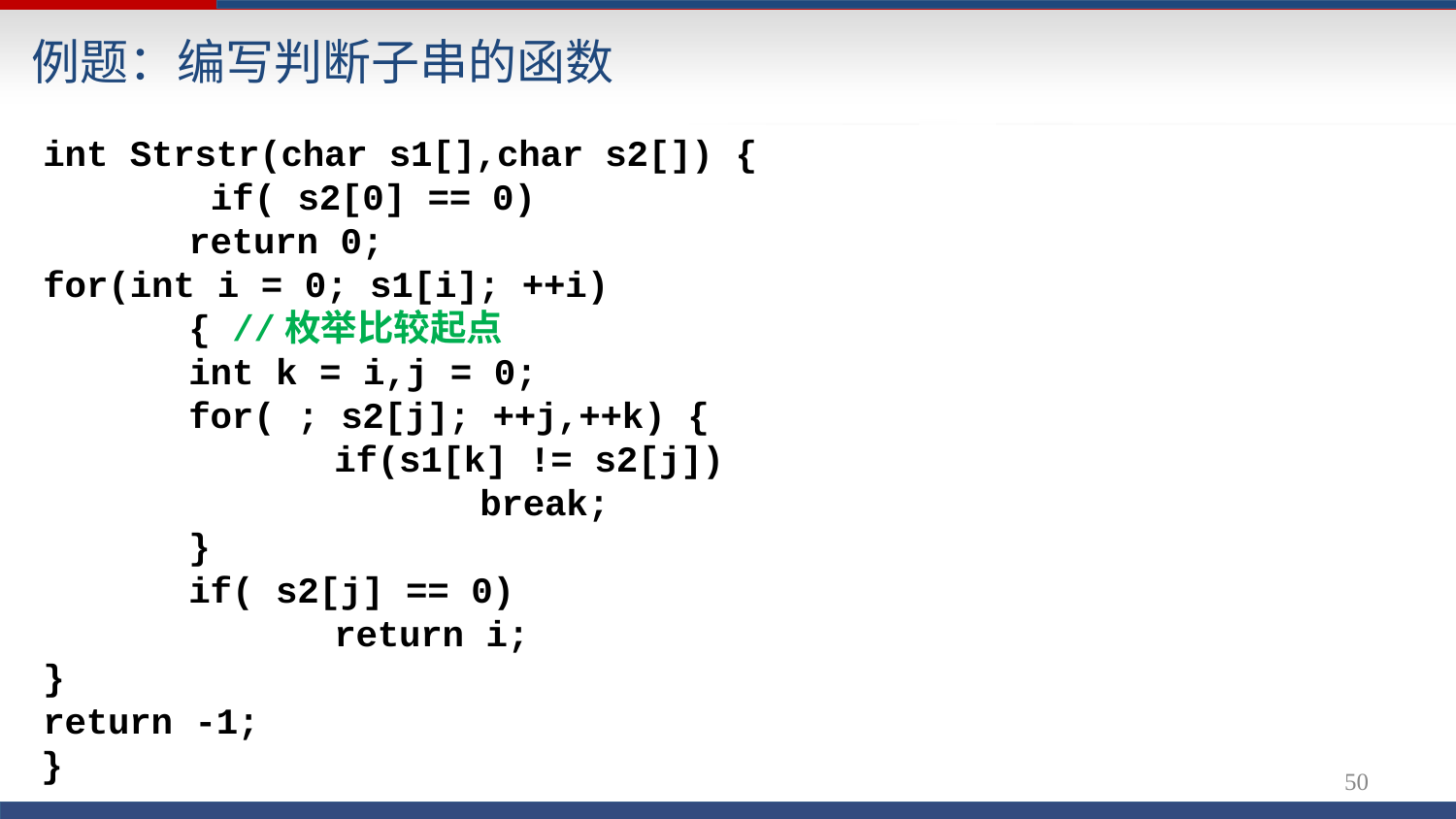

# 例题：编写判断子串的函数
int Strstr(char s1[],char s2[]) {  if( s2[0] == 0)
return 0;
for(int i = 0; s1[i]; ++i) { //枚举比较起点
int k = i,j = 0;
for( ; s2[j]; ++j,++k) {
if(s1[k] != s2[j])
break;
}
if( s2[j] == 0)
return i;
}
return -1;
}
50